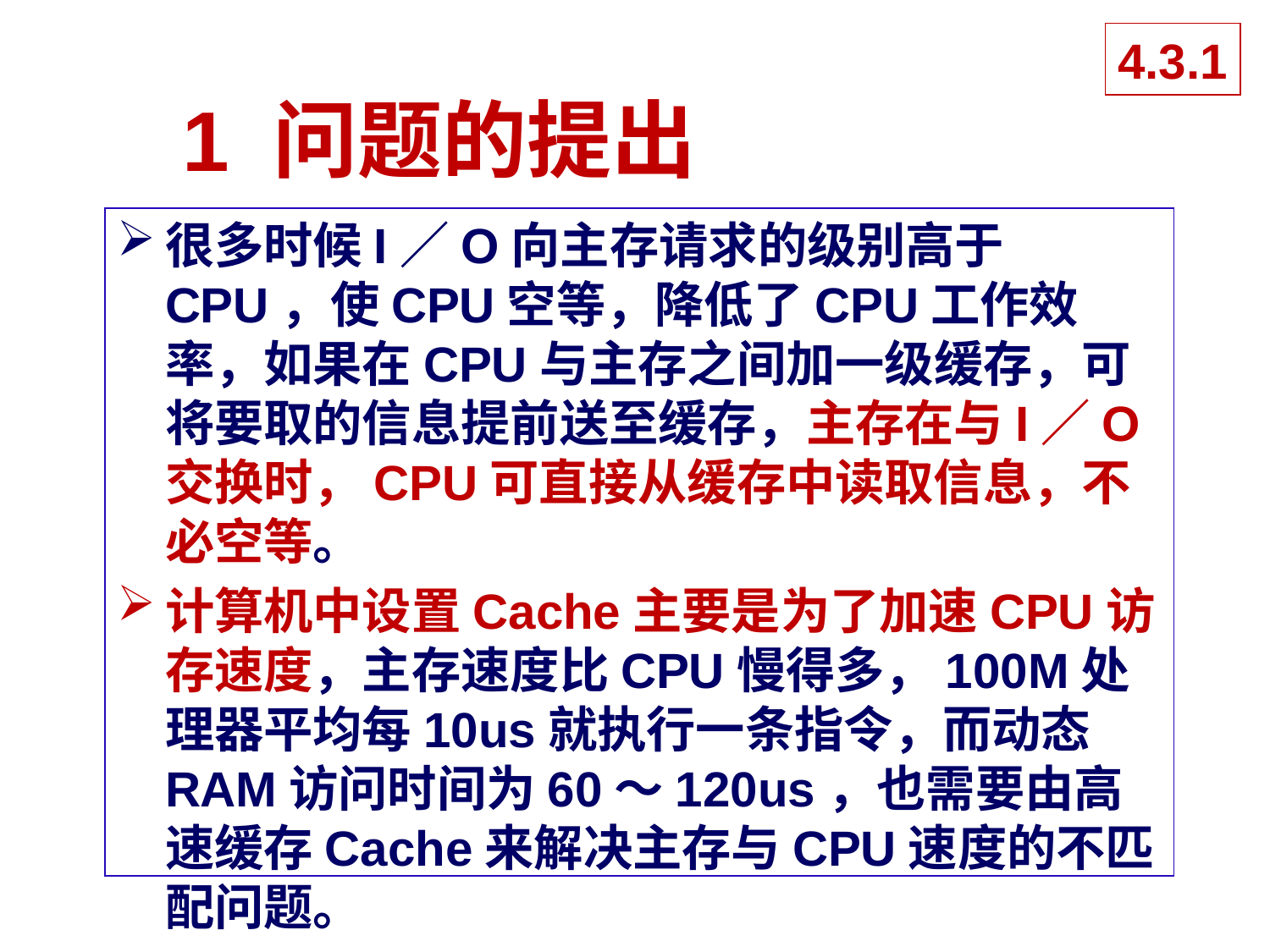

4.3.1
# 1 问题的提出
很多时候I／O向主存请求的级别高于CPU，使CPU空等，降低了CPU工作效率，如果在CPU与主存之间加一级缓存，可将要取的信息提前送至缓存，主存在与I／O交换时，CPU可直接从缓存中读取信息，不必空等。
计算机中设置Cache主要是为了加速CPU访存速度，主存速度比CPU慢得多，100M处理器平均每10us就执行一条指令，而动态RAM访问时间为60～120us，也需要由高速缓存Cache来解决主存与CPU速度的不匹配问题。